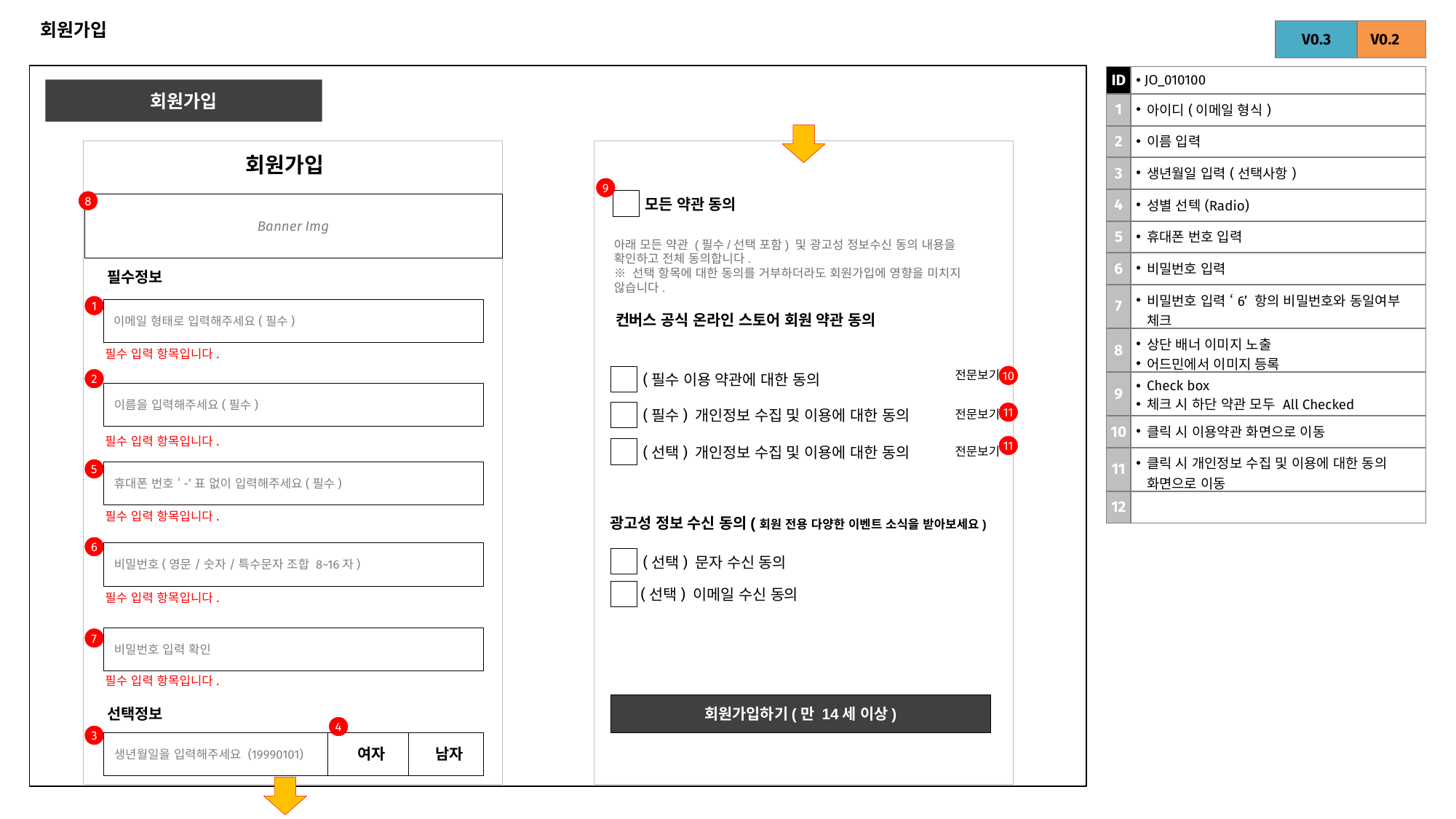

# 회원가입
| V0.3 |
| --- |
| V0.2 |
| --- |

| ID | JO\_010100 |
| --- | --- |
| 1 | 아이디(이메일 형식) |
| 2 | 이름 입력 |
| 3 | 생년월일 입력(선택사항) |
| 4 | 성별 선텍(Radio) |
| 5 | 휴대폰 번호 입력 |
| 6 | 비밀번호 입력 |
| 7 | 비밀번호 입력 ‘6’ 항의 비밀번호와 동일여부 체크 |
| 8 | 상단 배너 이미지 노출 어드민에서 이미지 등록 |
| 9 | Check box 체크 시 하단 약관 모두 All Checked |
| 10 | 클릭 시 이용약관 화면으로 이동 |
| 11 | 클릭 시 개인정보 수집 및 이용에 대한 동의 화면으로 이동 |
| 12 |  |
회원가입

회원가입
9

모든 약관 동의
8
Banner Img
아래 모든 약관 (필수/선택 포함) 및 광고성 정보수신 동의 내용을 확인하고 전체 동의합니다.
※ 선택 항목에 대한 동의를 거부하더라도 회원가입에 영향을 미치지 않습니다.
필수정보
1
 이메일 형태로 입력해주세요(필수)
컨버스 공식 온라인 스토어 회원 약관 동의
필수 입력 항목입니다.
전문보기
10

(필수 이용 약관에 대한 동의
2
 이름을 입력해주세요(필수)

(필수) 개인정보 수집 및 이용에 대한 동의
전문보기
11
필수 입력 항목입니다.
11

(선택) 개인정보 수집 및 이용에 대한 동의
전문보기
5
 휴대폰 번호 ‘-’표 없이 입력해주세요(필수)
필수 입력 항목입니다.
광고성 정보 수신 동의(회원 전용 다양한 이벤트 소식을 받아보세요)
6
 비밀번호(영문/숫자/특수문자 조합 8~16자)

(선택) 문자 수신 동의

(선택) 이메일 수신 동의
필수 입력 항목입니다.
 비밀번호 입력 확인
7
필수 입력 항목입니다.
회원가입하기(만 14세 이상)
선택정보
4
3
 생년월일을 입력해주세요 (19990101)
 여자
 남자